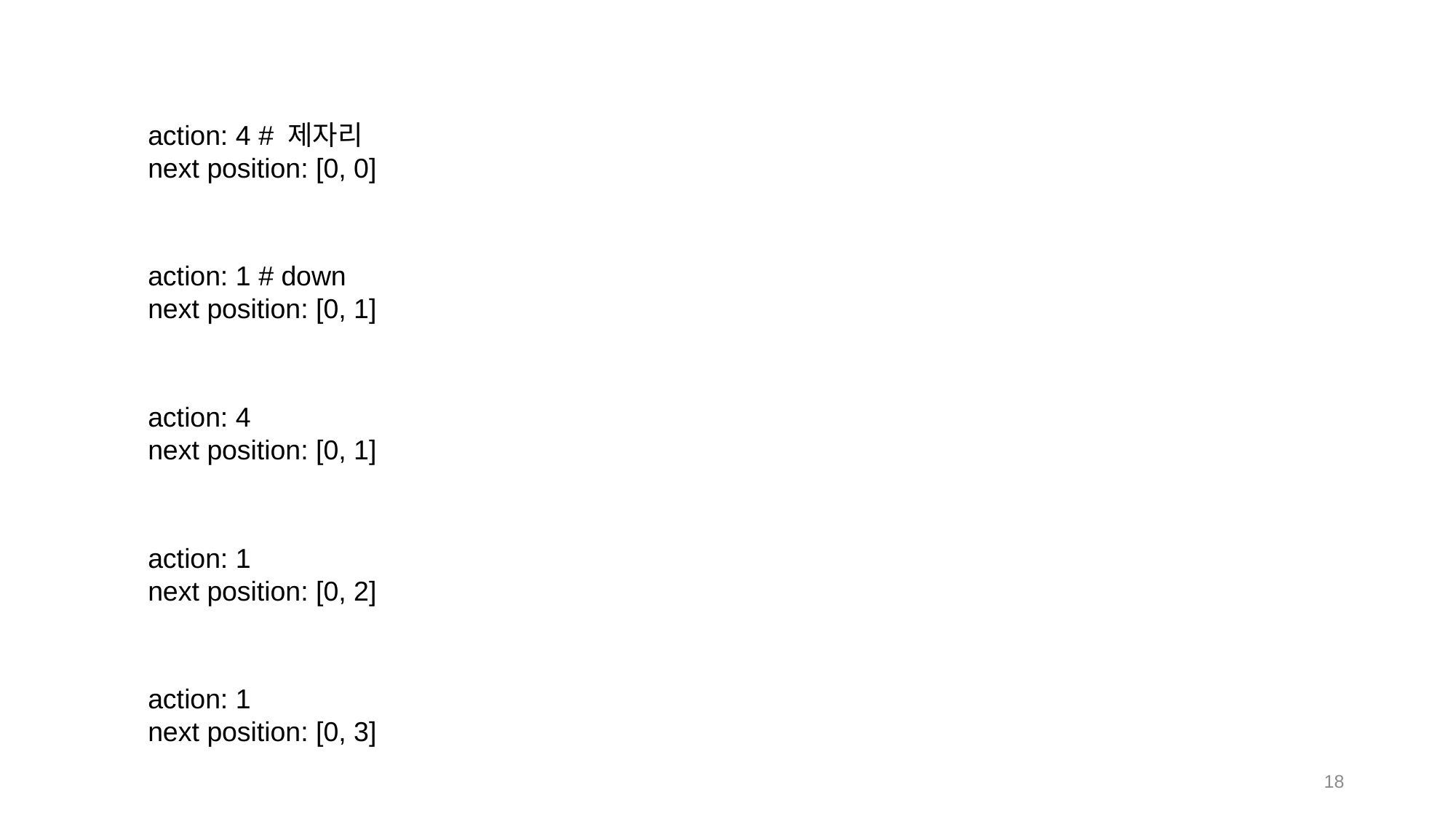

action: 4 # 제자리
next position: [0, 0]
action: 1 # down
next position: [0, 1]
action: 4
next position: [0, 1]
action: 1
next position: [0, 2]
action: 1
next position: [0, 3]
18